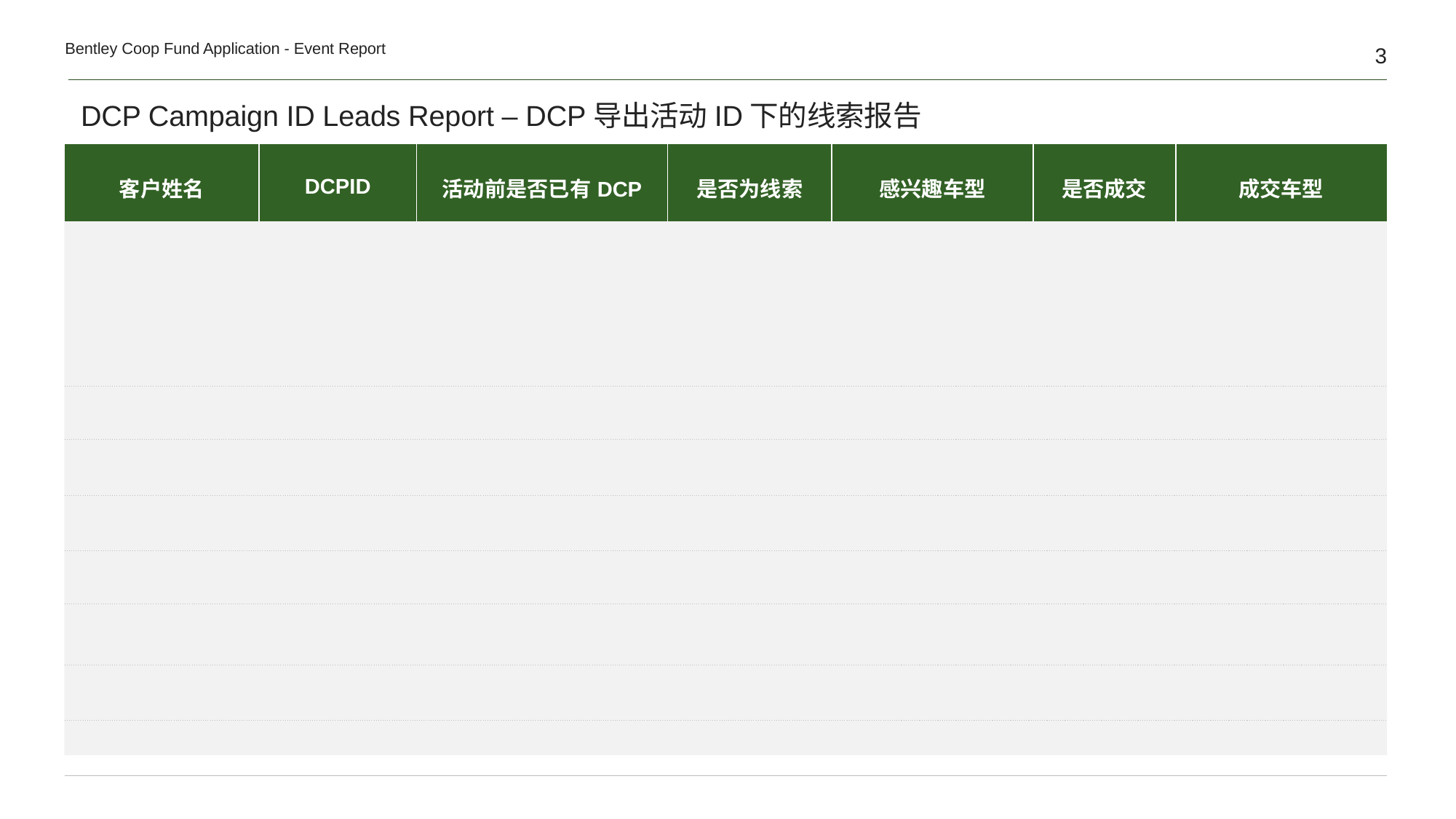

3
Bentley Coop Fund Application - Event Report
DCP Campaign ID Leads Report – DCP导出活动ID下的线索报告
| 客户姓名 | DCPID | 活动前是否已有DCP | 是否为线索 | 感兴趣车型 | 是否成交 | 成交车型 |
| --- | --- | --- | --- | --- | --- | --- |
|  |  |  |  |  |  |  |
|  |  |  |  |  |  |  |
|  |  |  |  |  |  |  |
|  |  |  |  |  |  |  |
|  |  |  |  |  |  |  |
|  |  |  |  |  |  |  |
|  |  |  |  |  |  |  |
|  |  |  |  |  |  |  |
|  |  |  |  |  |  |  |
|  |  |  |  |  |  |  |